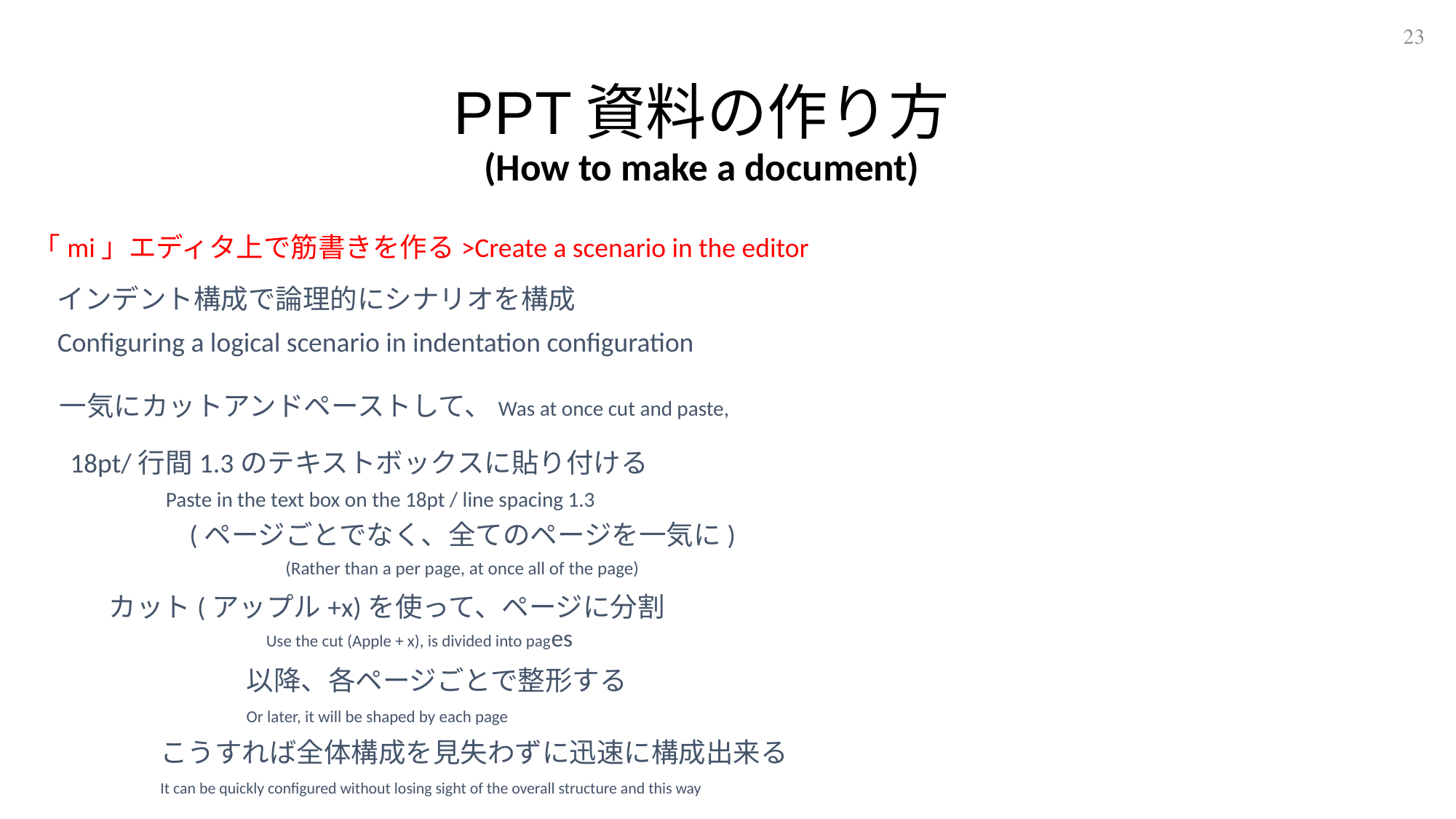

23
# PPT資料の作り方 (How to make a document)
「mi」エディタ上で筋書きを作る>Create a scenario in the editor
インデント構成で論理的にシナリオを構成
Configuring a logical scenario in indentation configuration
一気にカットアンドペーストして、Was at once cut and paste,
18pt/行間1.3のテキストボックスに貼り付ける
Paste in the text box on the 18pt / line spacing 1.3
(ページごとでなく、全てのページを一気に)
(Rather than a per page, at once all of the page)
カット(アップル+x)を使って、ページに分割
Use the cut (Apple + x), is divided into pages
以降、各ページごとで整形する
Or later, it will be shaped by each page
こうすれば全体構成を見失わずに迅速に構成出来る
It can be quickly configured without losing sight of the overall structure and this way